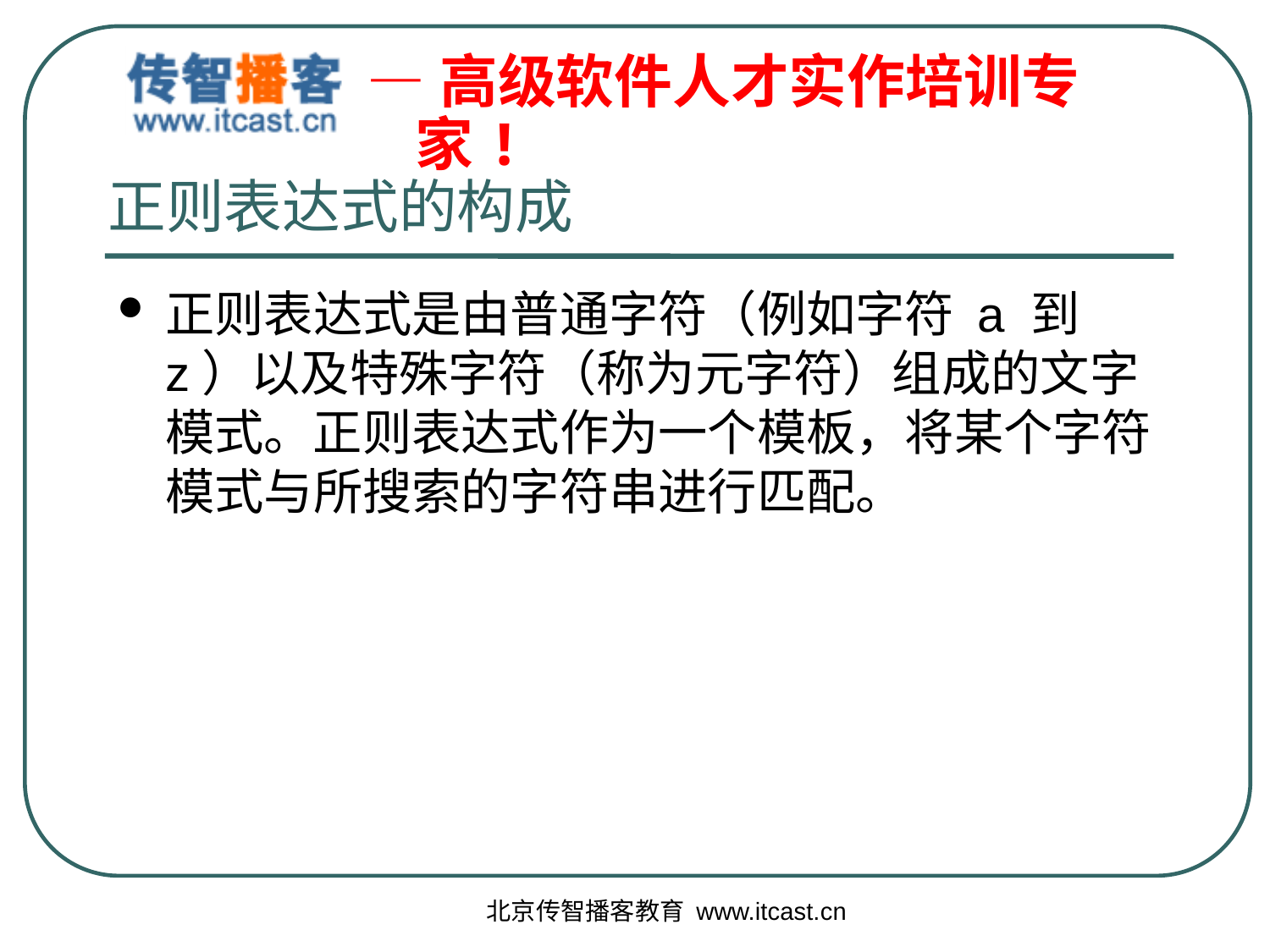

# 正则表达式的构成
正则表达式是由普通字符（例如字符 a 到 z）以及特殊字符（称为元字符）组成的文字模式。正则表达式作为一个模板，将某个字符模式与所搜索的字符串进行匹配。
北京传智播客教育 www.itcast.cn